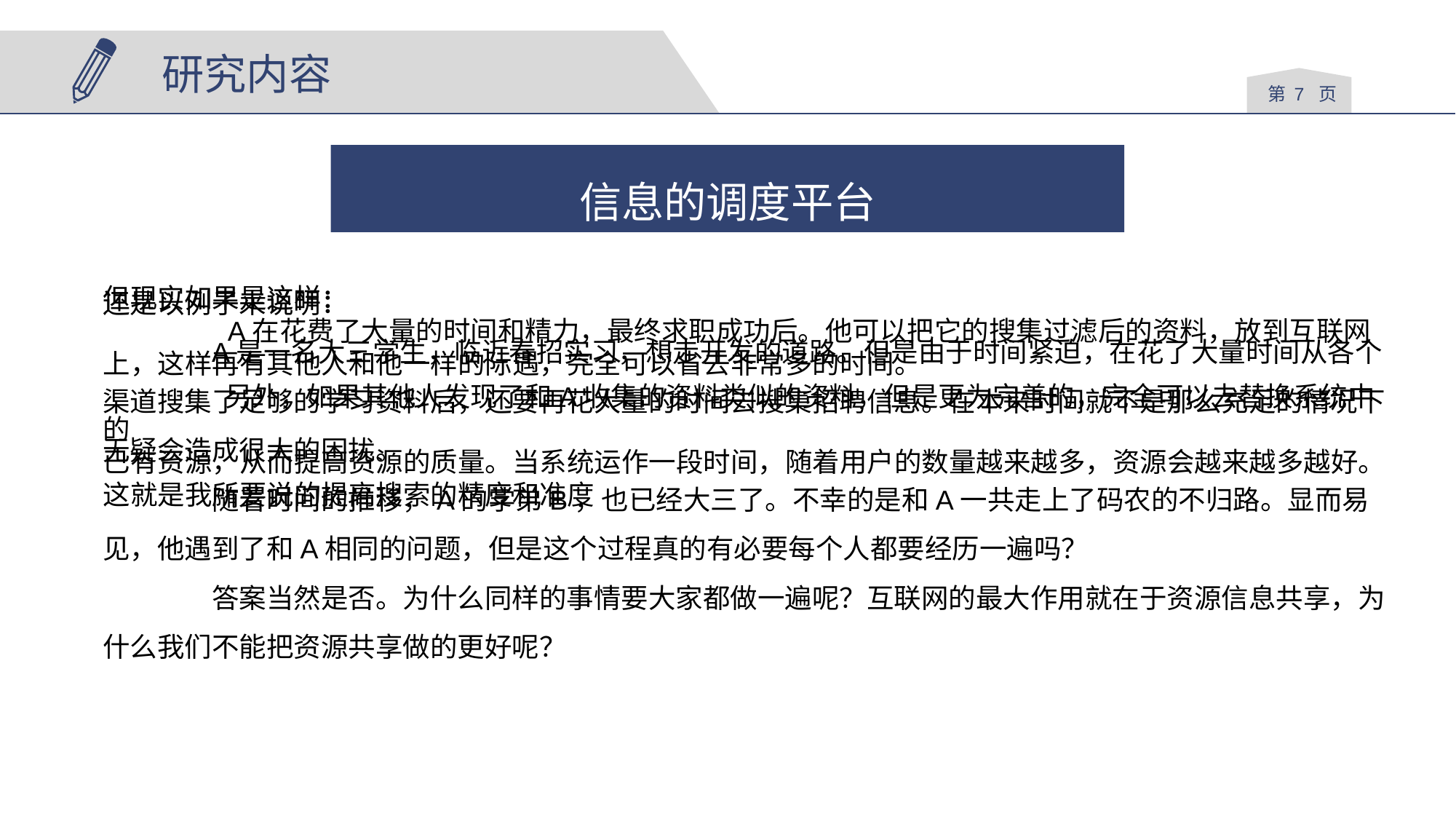

研究内容

第 7  页
信息的调度平台
还是以例子来说明：
	A是一名大三学生，临近春招实习，想走开发的道路。但是由于时间紧迫，在花了大量时间从各个渠道搜集了足够的学习资料后，还要再花大量的时间去搜集招聘信息。在本来时间就不是那么充足的情况下
无疑会造成很大的困扰。
	随着时间的推移，A的学弟B，也已经大三了。不幸的是和A一共走上了码农的不归路。显而易见，他遇到了和A相同的问题，但是这个过程真的有必要每个人都要经历一遍吗？
	答案当然是否。为什么同样的事情要大家都做一遍呢？互联网的最大作用就在于资源信息共享，为什么我们不能把资源共享做的更好呢？
但现实如果是这样：
	  A在花费了大量的时间和精力，最终求职成功后。他可以把它的搜集过滤后的资料，放到互联网上，这样再有其他人和他一样的际遇，完全可以省去非常多的时间。
	 另外，如果其他人发现了和A收集的资料类似的资料，但是更为完善的，完全可以去替换系统中的
已有资源，从而提高资源的质量。当系统运作一段时间，随着用户的数量越来越多，资源会越来越多越好。这就是我所要说的提高搜索的精度和准度